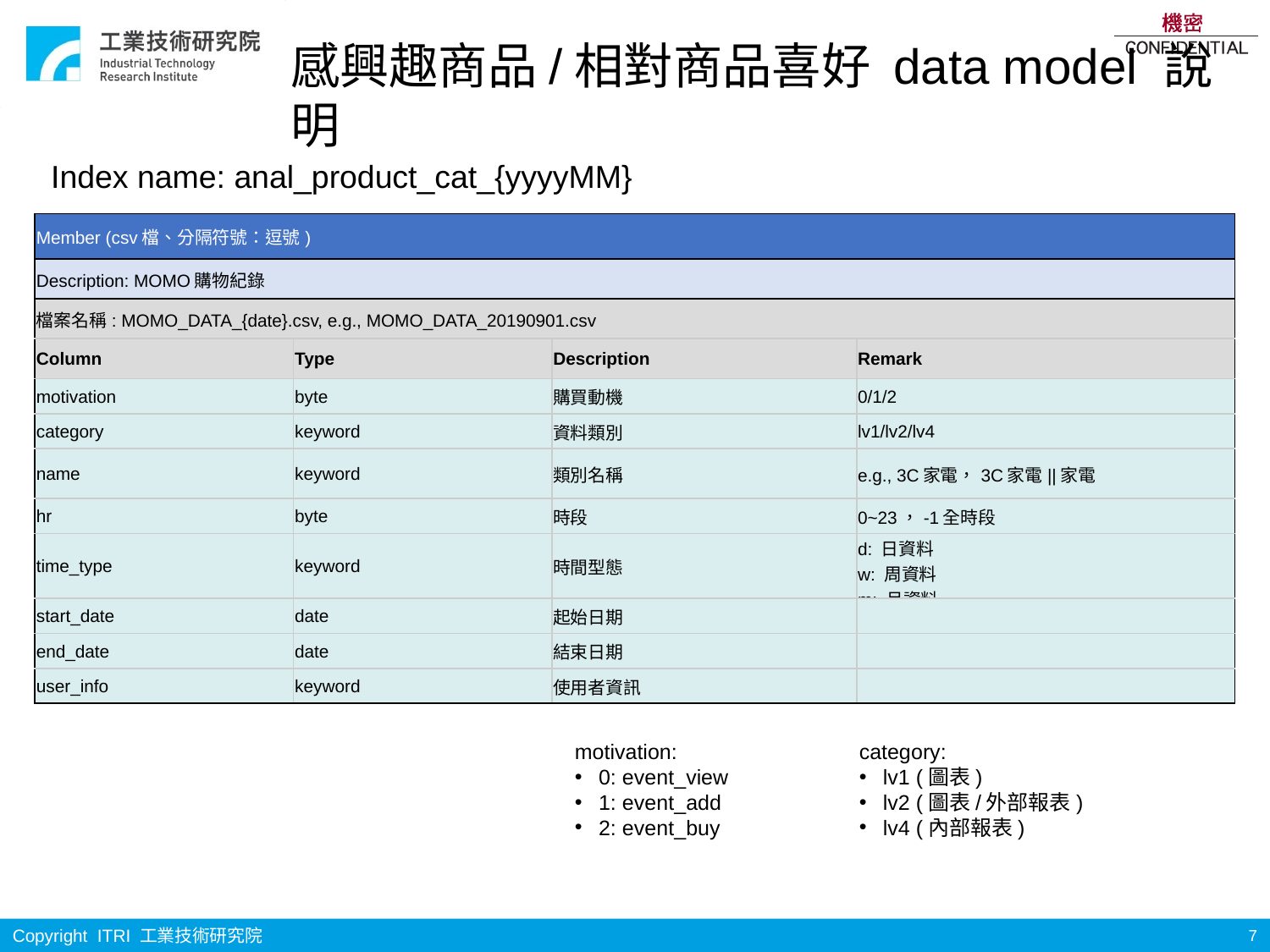

# 感興趣商品/相對商品喜好 data model 說明
Index name: anal_product_cat_{yyyyMM}
| Member (csv檔、分隔符號：逗號) |  |  |  |
| --- | --- | --- | --- |
| Description: MOMO購物紀錄 |  |  |  |
| 檔案名稱: MOMO\_DATA\_{date}.csv, e.g., MOMO\_DATA\_20190901.csv |  |  |  |
| Column | Type | Description | Remark |
| motivation | byte | 購買動機 | 0/1/2 |
| category | keyword | 資料類別 | lv1/lv2/lv4 |
| name | keyword | 類別名稱 | e.g., 3C家電，3C家電||家電 |
| hr | byte | 時段 | 0~23，-1全時段 |
| time\_type | keyword | 時間型態 | d: 日資料 w: 周資料 m: 月資料 |
| start\_date | date | 起始日期 |  |
| end\_date | date | 結束日期 |  |
| user\_info | keyword | 使用者資訊 |  |
motivation:
0: event_view
1: event_add
2: event_buy
category:
lv1 (圖表)
lv2 (圖表/外部報表)
lv4 (內部報表)
7